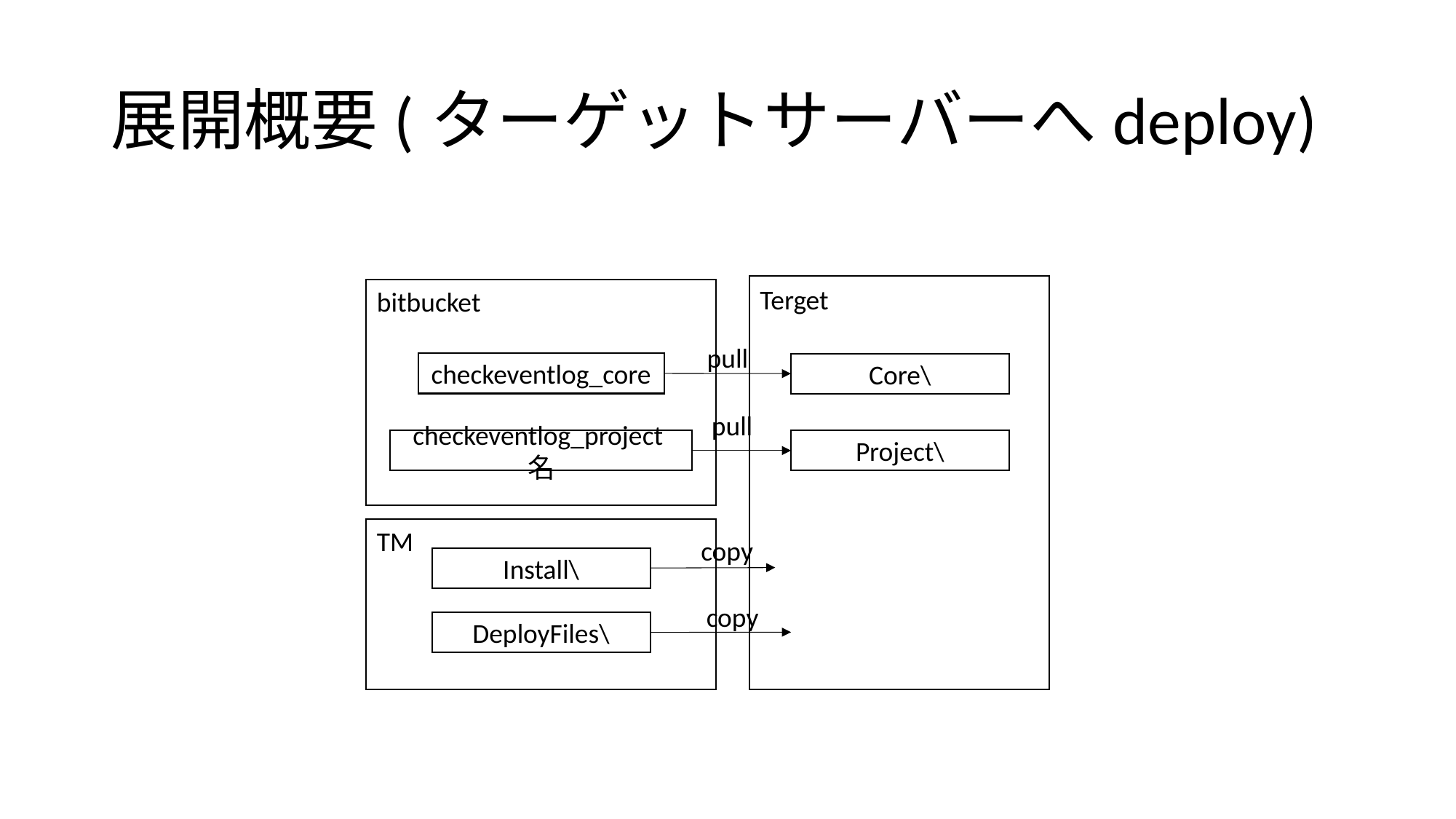

# 展開概要(ターゲットサーバーへdeploy)

Terget
bitbucket

pull
checkeventlog_core
Core\
pull
checkeventlog_project名
Project\
TM

copy
Install\
copy
DeployFiles\